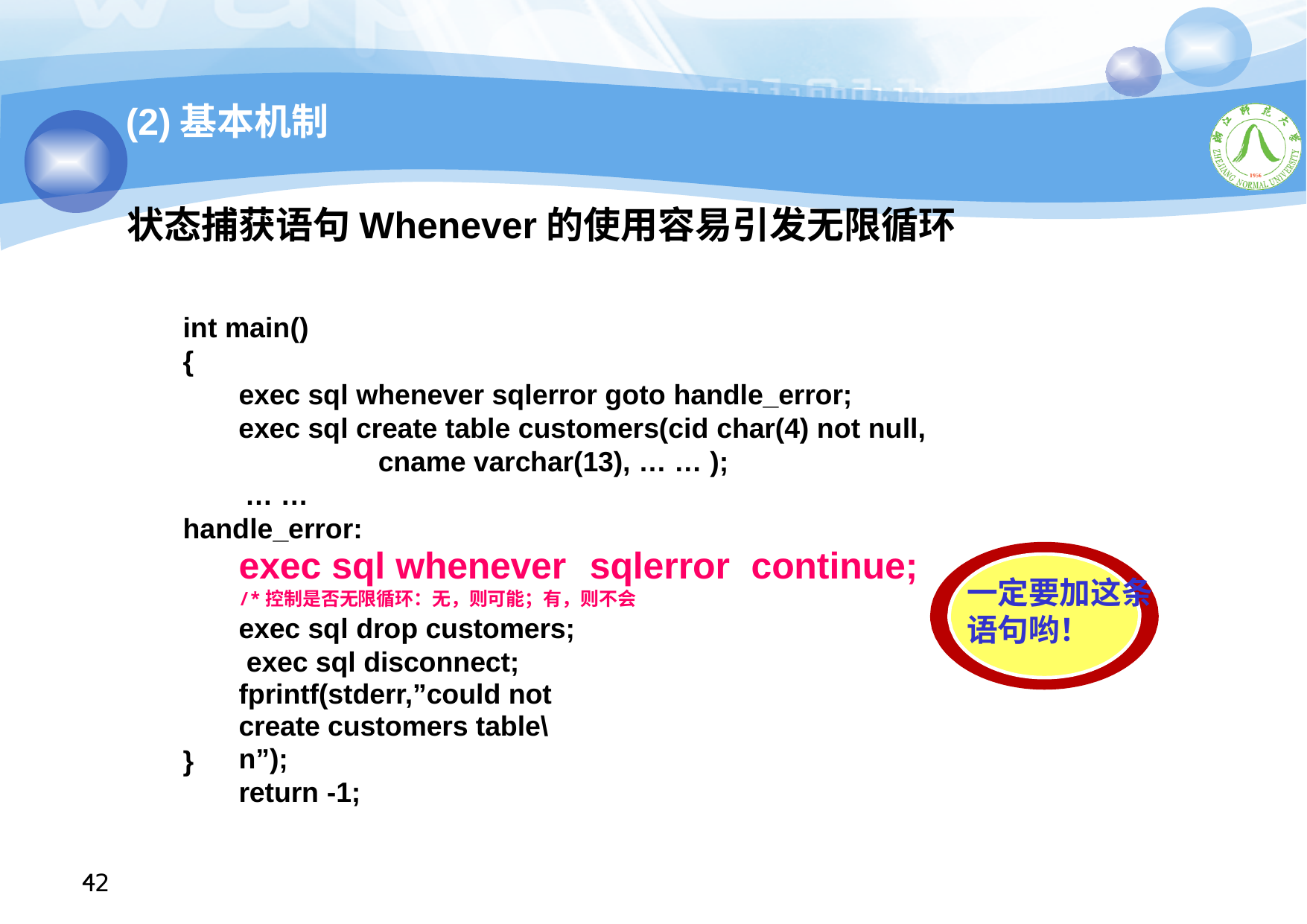

(2)基本机制
状态捕获语句Whenever的使用容易引发无限循环

int main()
{
exec sql whenever sqlerror goto handle_error;
exec sql create table customers(cid char(4) not null,  cname varchar(13), … … );
… …  handle_error:
exec sql whenever	sqlerror	continue;
/*控制是否无限循环：无，则可能；有，则不会
exec sql drop customers;  exec sql disconnect;
fprintf(stderr,”could not create customers table\n”);
return -1;

一定要加这条 语句哟！
}
42